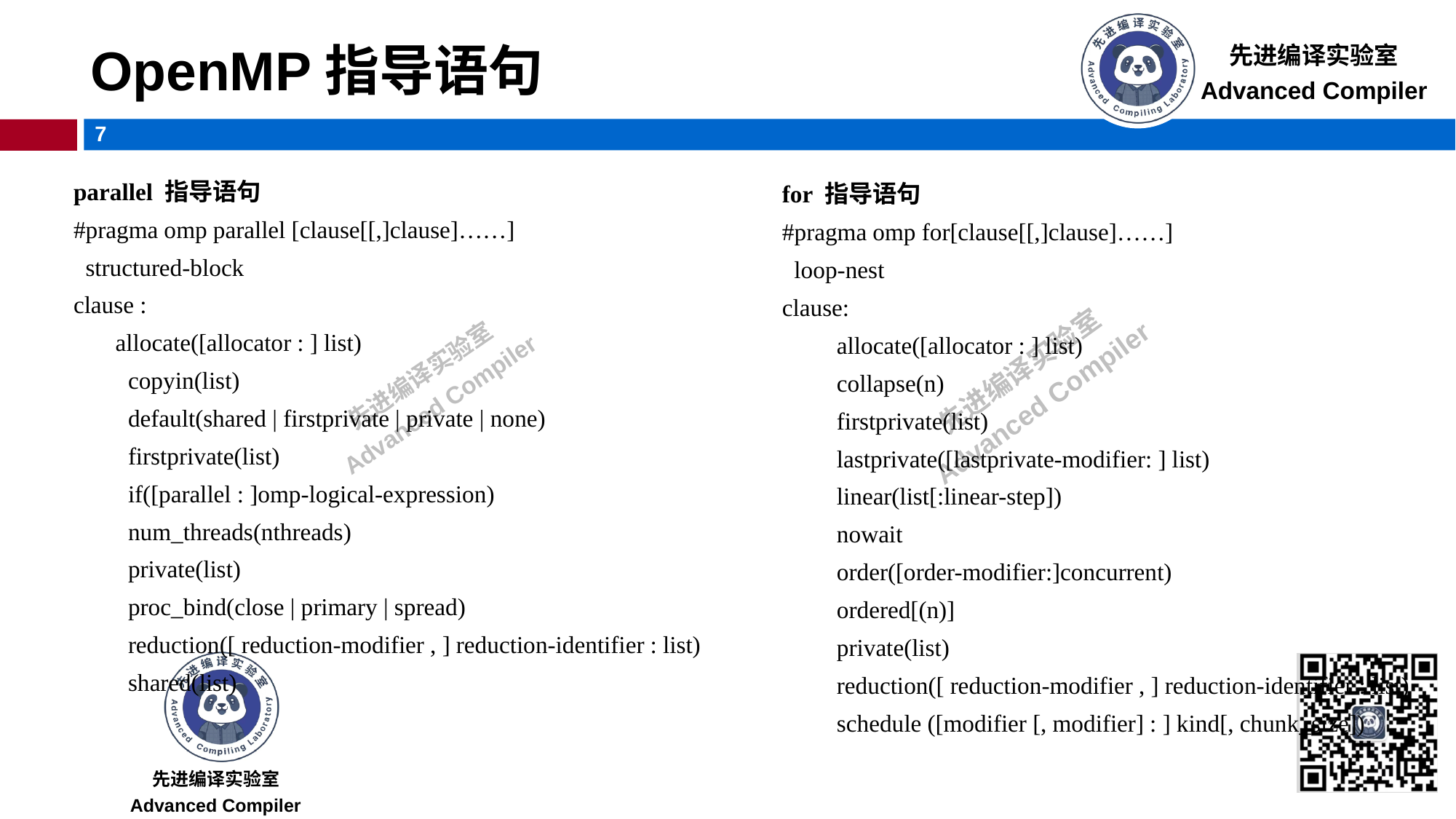

# OpenMP指导语句
parallel 指导语句
#pragma omp parallel [clause[[,]clause]……]
  structured-block
clause :
       allocate([allocator : ] list)
	copyin(list)
	default(shared | firstprivate | private | none)
	firstprivate(list)
	if([parallel : ]omp-logical-expression)
	num_threads(nthreads)
	private(list)
	proc_bind(close | primary | spread)
	reduction([ reduction-modifier , ] reduction-identifier : list)
	shared(list)
for 指导语句
#pragma omp for[clause[[,]clause]……]
  loop-nest
clause:
       	allocate([allocator : ] list)
       	collapse(n)
	firstprivate(list)
	lastprivate([lastprivate-modifier: ] list)
      	linear(list[:linear-step])
	nowait
	order([order-modifier:]concurrent)
      	ordered[(n)]
       	private(list)
	reduction([ reduction-modifier , ] reduction-identifier : list)
	schedule ([modifier [, modifier] : ] kind[, chunk_size])